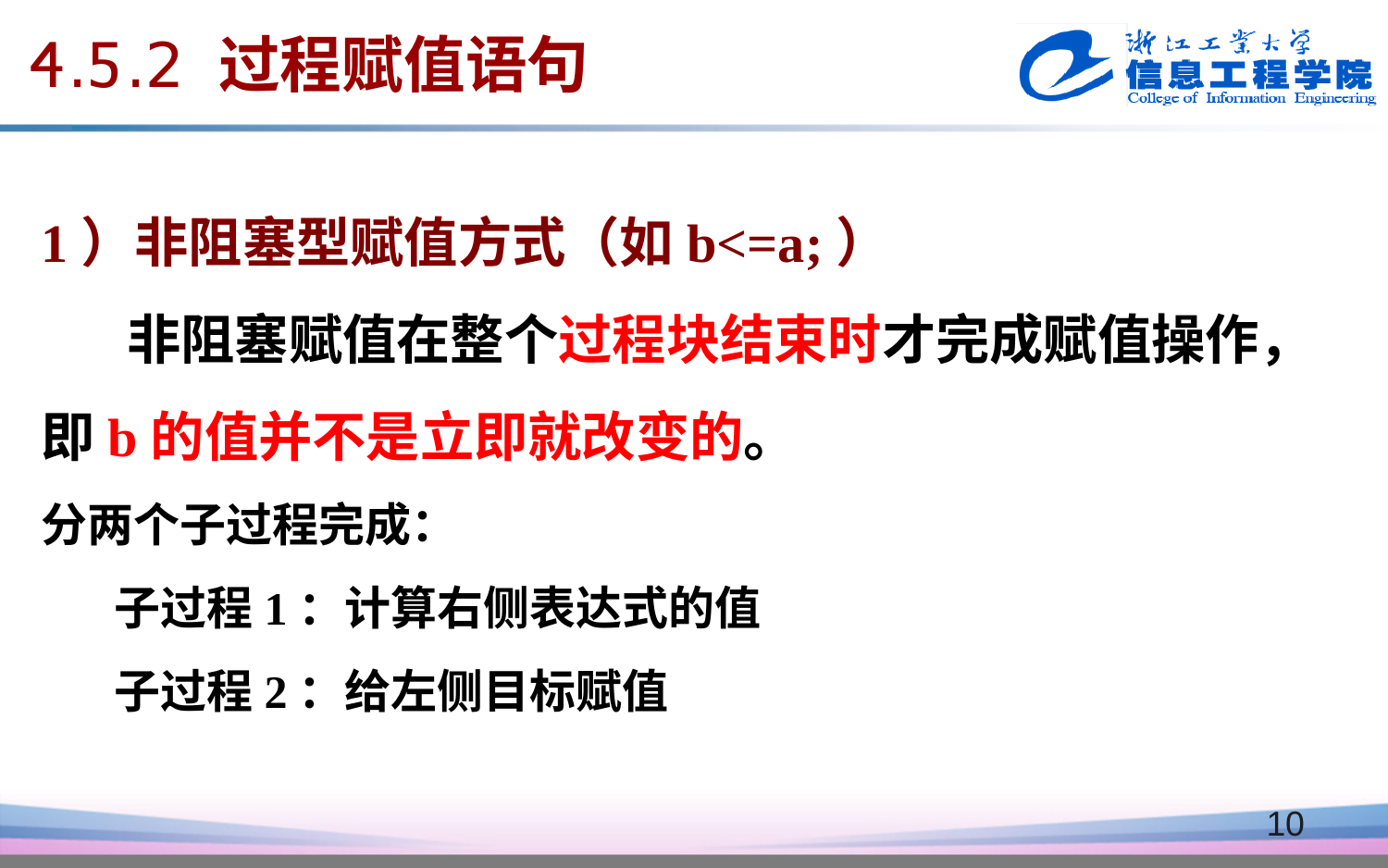

4.5.2 过程赋值语句
1）非阻塞型赋值方式（如b<=a;）
      非阻塞赋值在整个过程块结束时才完成赋值操作，即b的值并不是立即就改变的。
分两个子过程完成：
      子过程1：计算右侧表达式的值
      子过程2：给左侧目标赋值
10